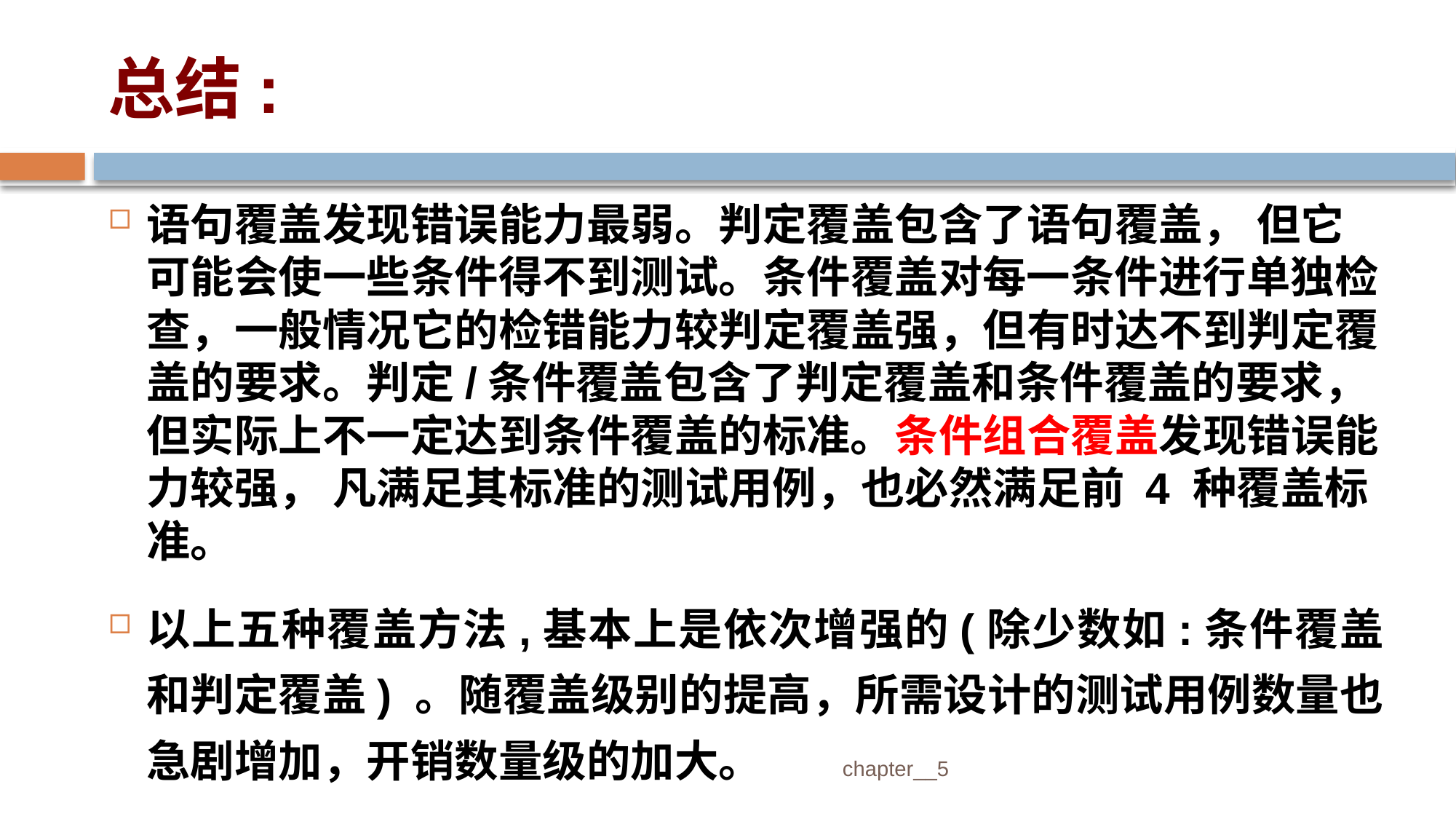

# 总结:
27
语句覆盖发现错误能力最弱。判定覆盖包含了语句覆盖， 但它可能会使一些条件得不到测试。条件覆盖对每一条件进行单独检查，一般情况它的检错能力较判定覆盖强，但有时达不到判定覆盖的要求。判定/条件覆盖包含了判定覆盖和条件覆盖的要求，但实际上不一定达到条件覆盖的标准。条件组合覆盖发现错误能力较强， 凡满足其标准的测试用例，也必然满足前 4 种覆盖标准。
以上五种覆盖方法,基本上是依次增强的(除少数如:条件覆盖和判定覆盖) 。随覆盖级别的提高，所需设计的测试用例数量也急剧增加，开销数量级的加大。
 chapter__5